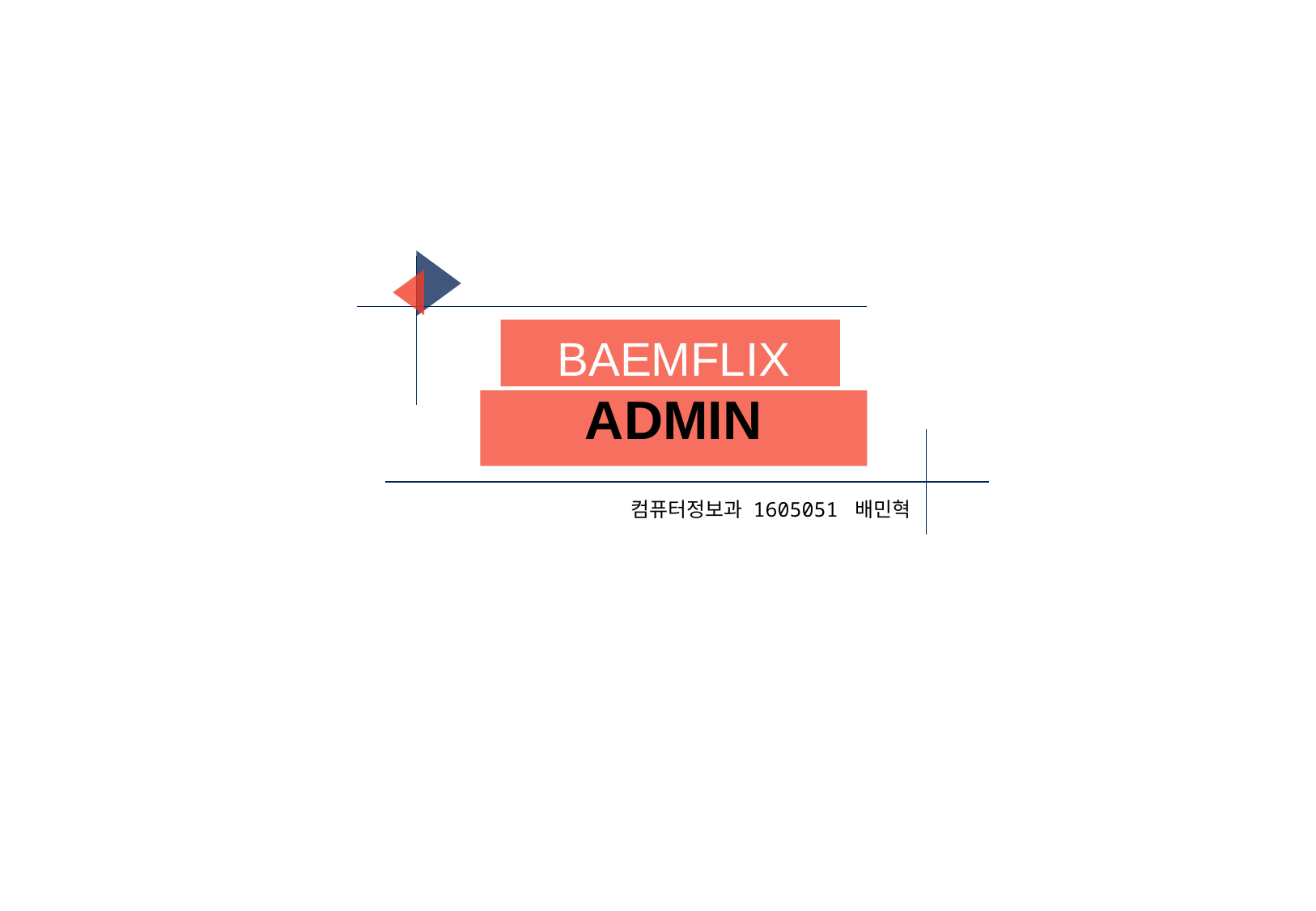

BAEMFLIX
ADMIN

made by HONGYANG&HONG3
컴퓨터정보과 1605051 배민혁